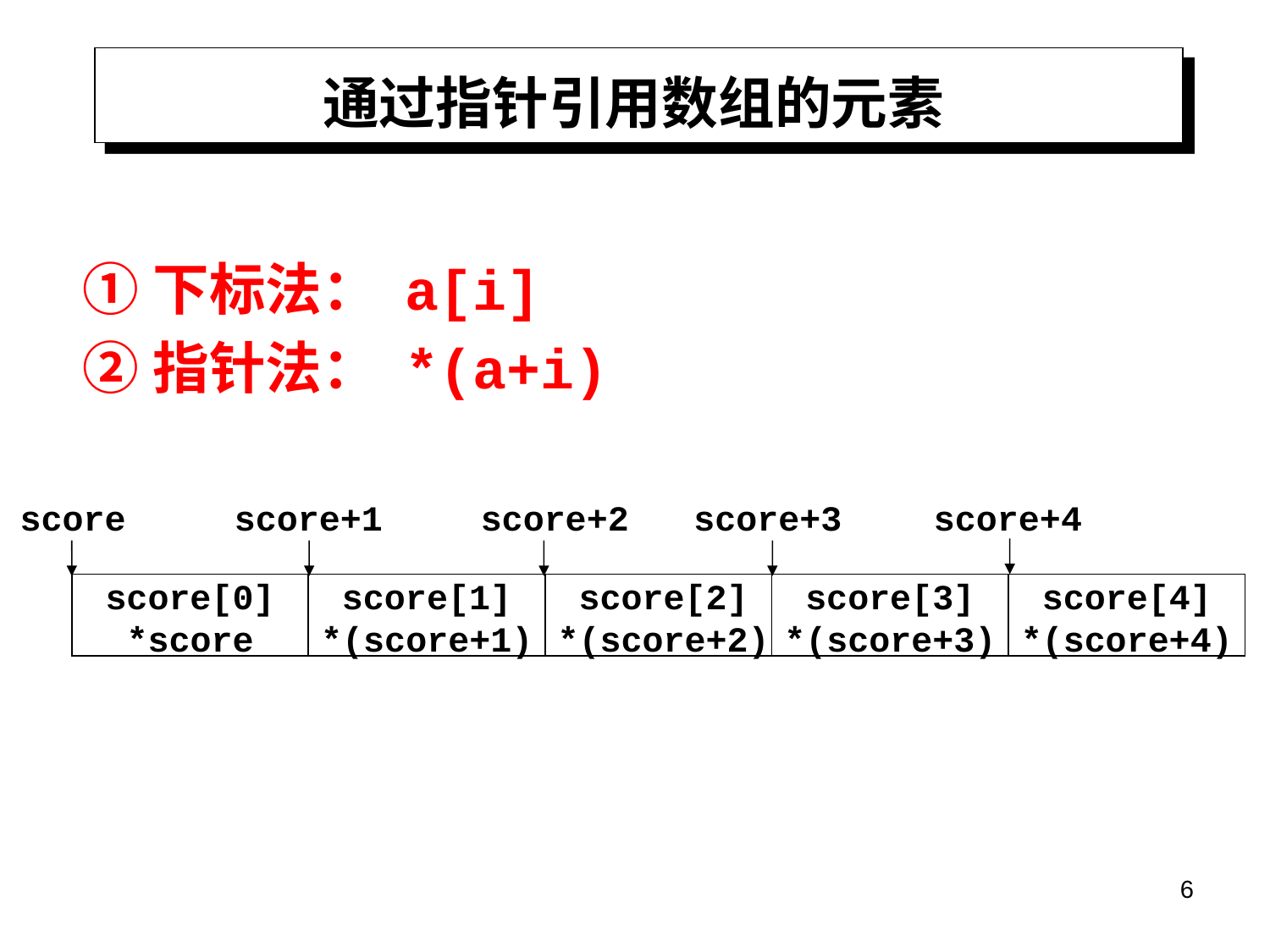

# 通过指针引用数组的元素
①下标法： a[i]
②指针法： *(a+i)
score
score+1
score+2
score+3
score+4

score[0]
*score

score[1]
*(score+1)
score[2]
*(score+2)

score[3]
*(score+3)

score[4]
*(score+4)

6